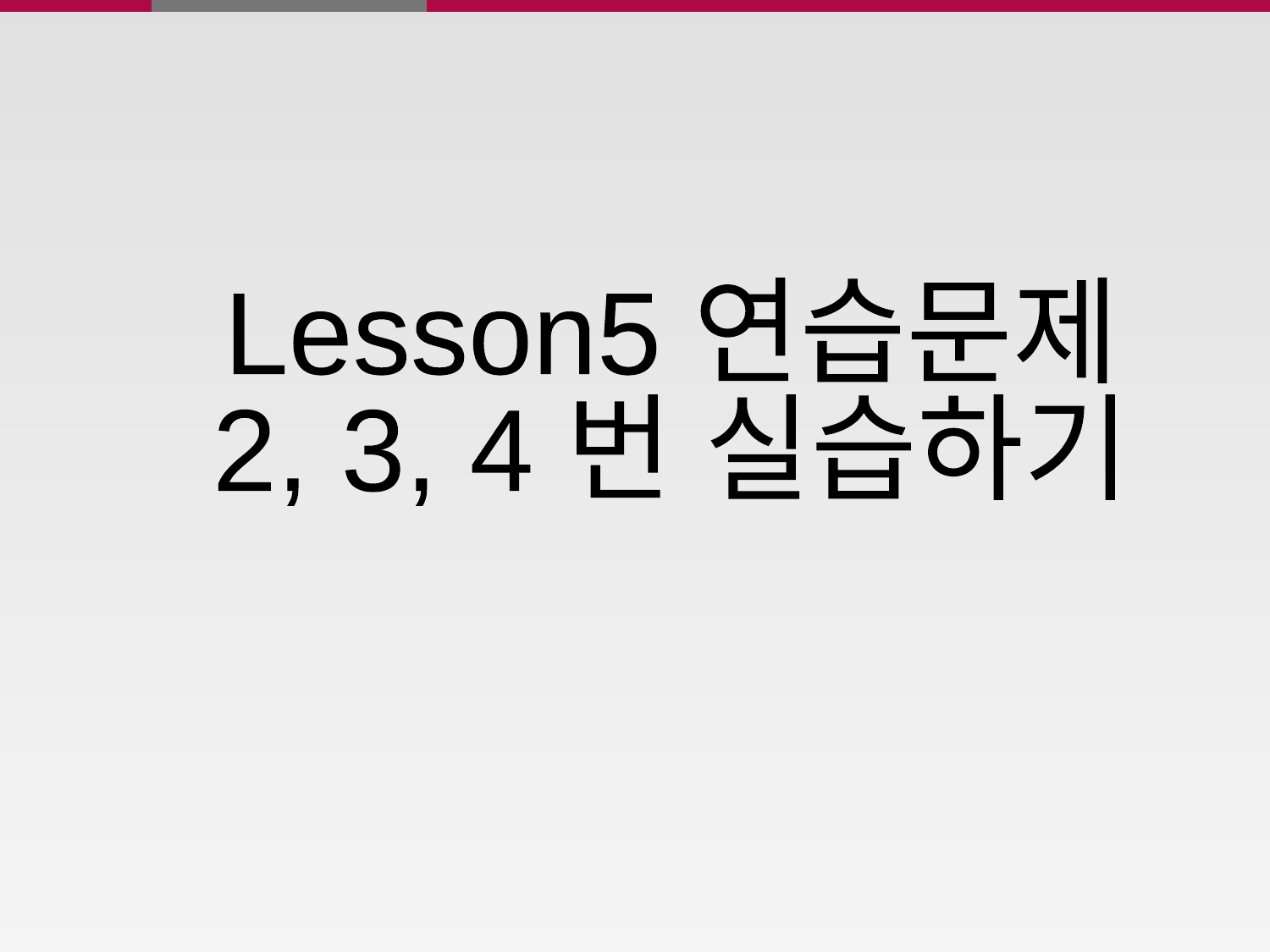

Lesson5 연습문제
2, 3, 4 번 실습하기